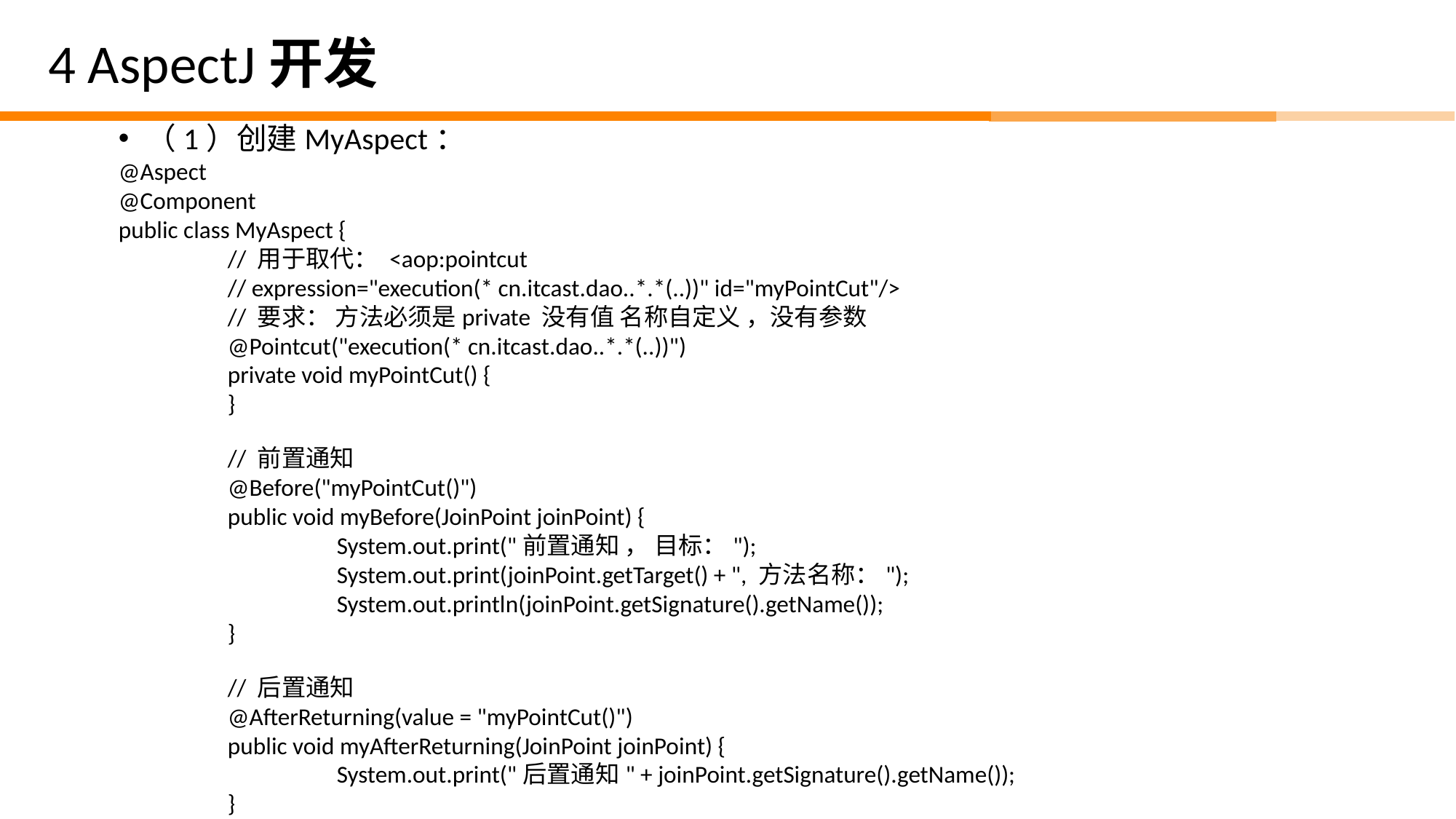

# 4 AspectJ开发
（1）创建MyAspect：
@Aspect
@Component
public class MyAspect {
	// 用于取代： <aop:pointcut
	// expression="execution(* cn.itcast.dao..*.*(..))" id="myPointCut"/>
	// 要求： 方法必须是private 没有值 名称自定义 ，没有参数
	@Pointcut("execution(* cn.itcast.dao..*.*(..))")
	private void myPointCut() {
	}

	// 前置通知
	@Before("myPointCut()")
	public void myBefore(JoinPoint joinPoint) {
		System.out.print("前置通知 ， 目标：");
		System.out.print(joinPoint.getTarget() + ", 方法名称：");
		System.out.println(joinPoint.getSignature().getName());
	}

	// 后置通知
	@AfterReturning(value = "myPointCut()")
	public void myAfterReturning(JoinPoint joinPoint) {
		System.out.print("后置通知" + joinPoint.getSignature().getName());
	}